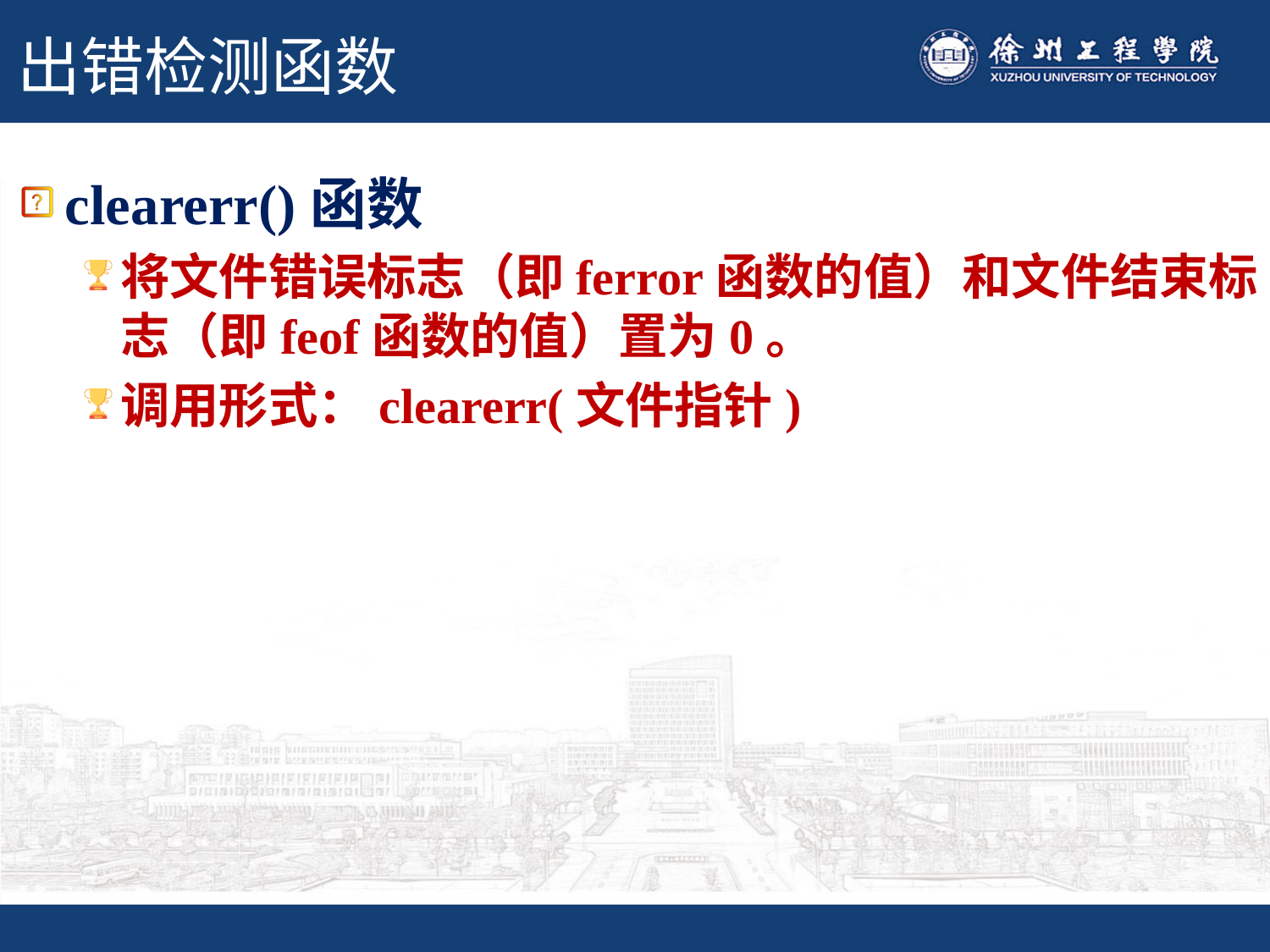

# 出错检测函数
clearerr()函数
将文件错误标志（即ferror函数的值）和文件结束标志（即feof函数的值）置为0。
调用形式：clearerr(文件指针)